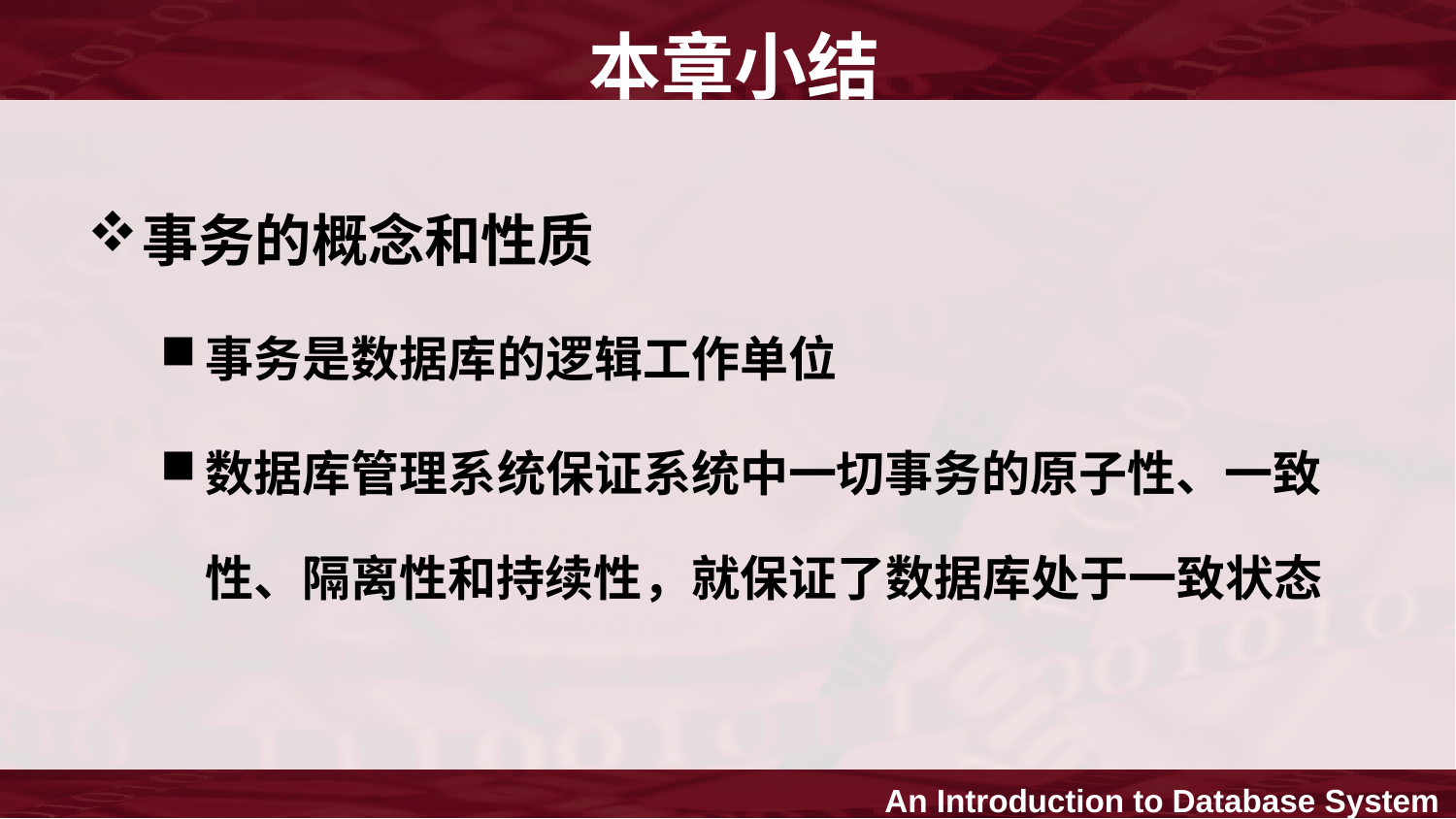

本章小结
事务的概念和性质
事务是数据库的逻辑工作单位
数据库管理系统保证系统中一切事务的原子性、一致性、隔离性和持续性，就保证了数据库处于一致状态